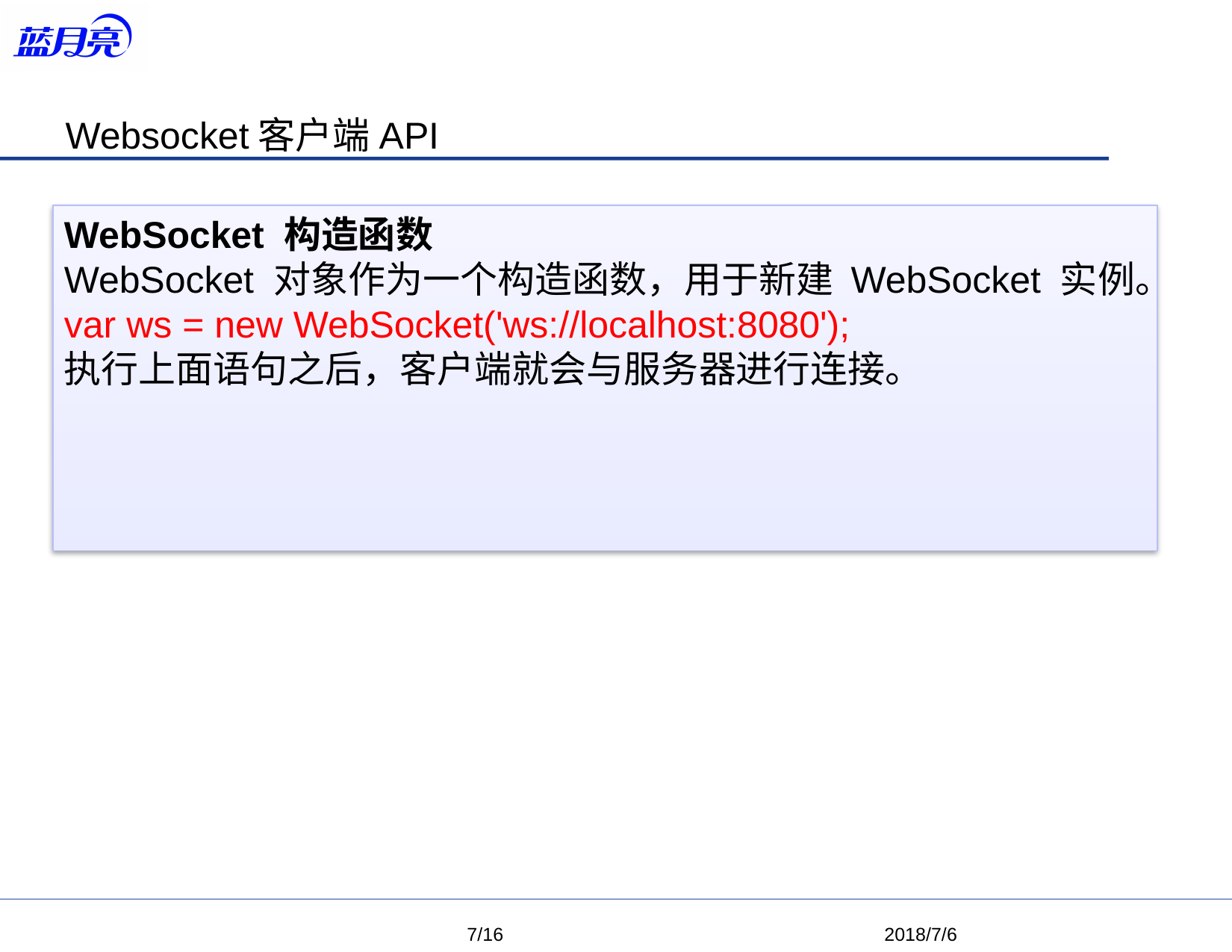

Websocket客户端API
WebSocket 构造函数
WebSocket 对象作为一个构造函数，用于新建 WebSocket 实例。
var ws = new WebSocket('ws://localhost:8080');
执行上面语句之后，客户端就会与服务器进行连接。
 7/16
  2018/7/6